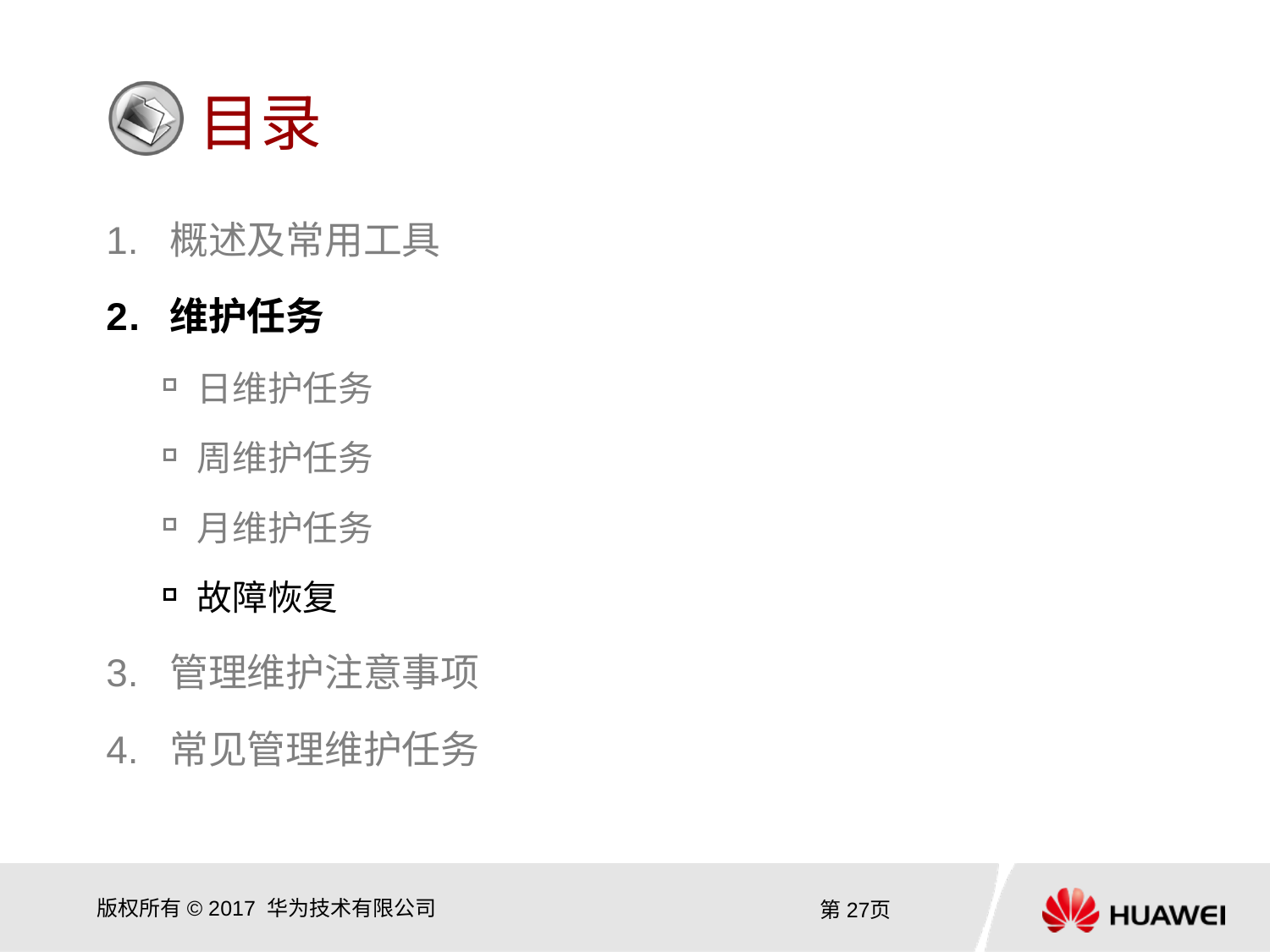

概述及常用工具
维护任务
日维护任务
周维护任务
月维护任务
故障恢复
管理维护注意事项
常见管理维护任务